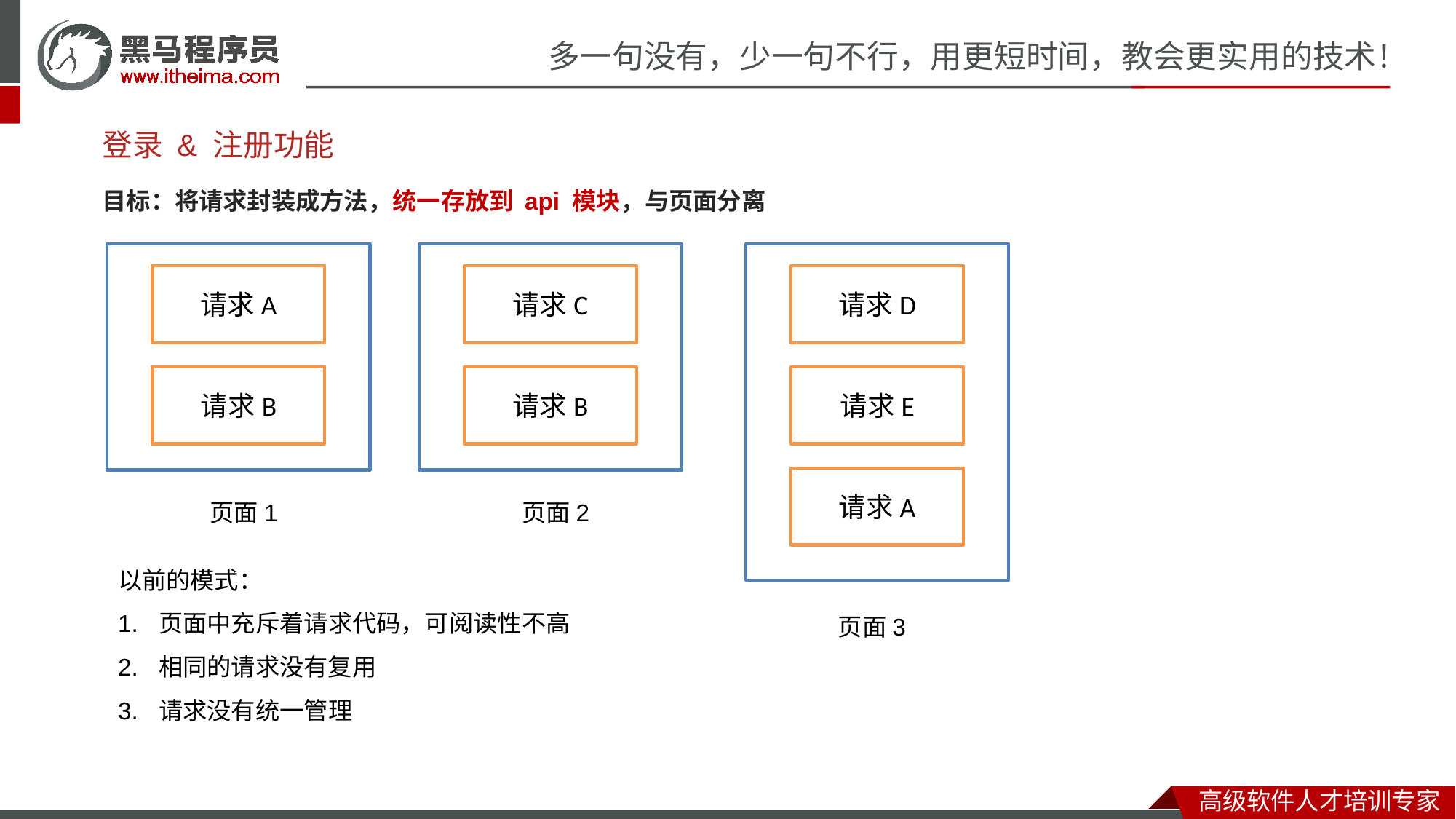

# 登录 & 注册功能
目标：将请求封装成方法，统一存放到 api 模块，与页面分离

请求A
请求C
请求D
请求B
请求B
请求E
请求A
页面2
页面1
以前的模式：
页面中充斥着请求代码，可阅读性不高
相同的请求没有复用
请求没有统一管理
页面3